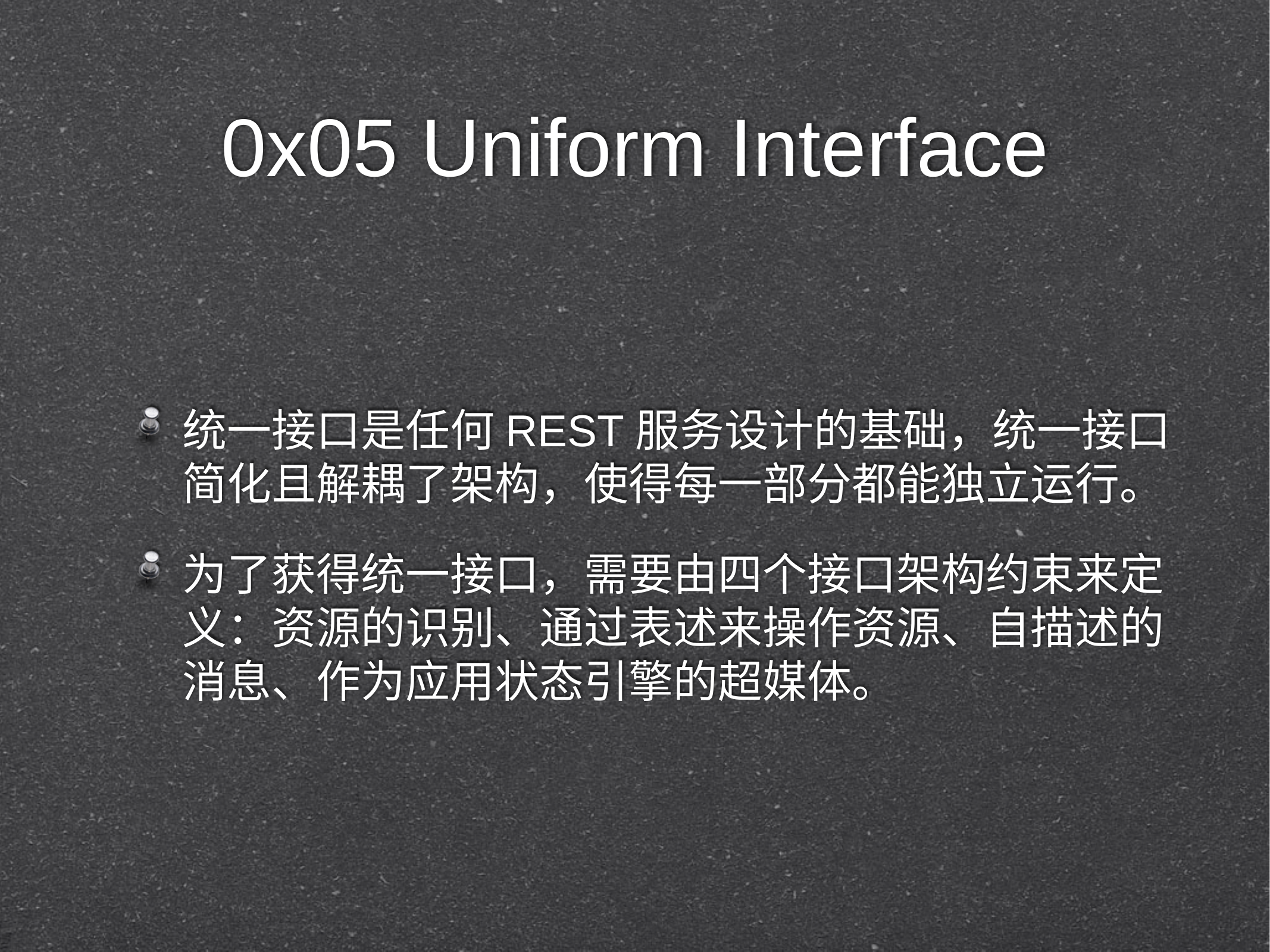

# 0x05 Uniform Interface
统一接口是任何REST服务设计的基础，统一接口简化且解耦了架构，使得每一部分都能独立运行。
为了获得统一接口，需要由四个接口架构约束来定义：资源的识别、通过表述来操作资源、自描述的消息、作为应用状态引擎的超媒体。